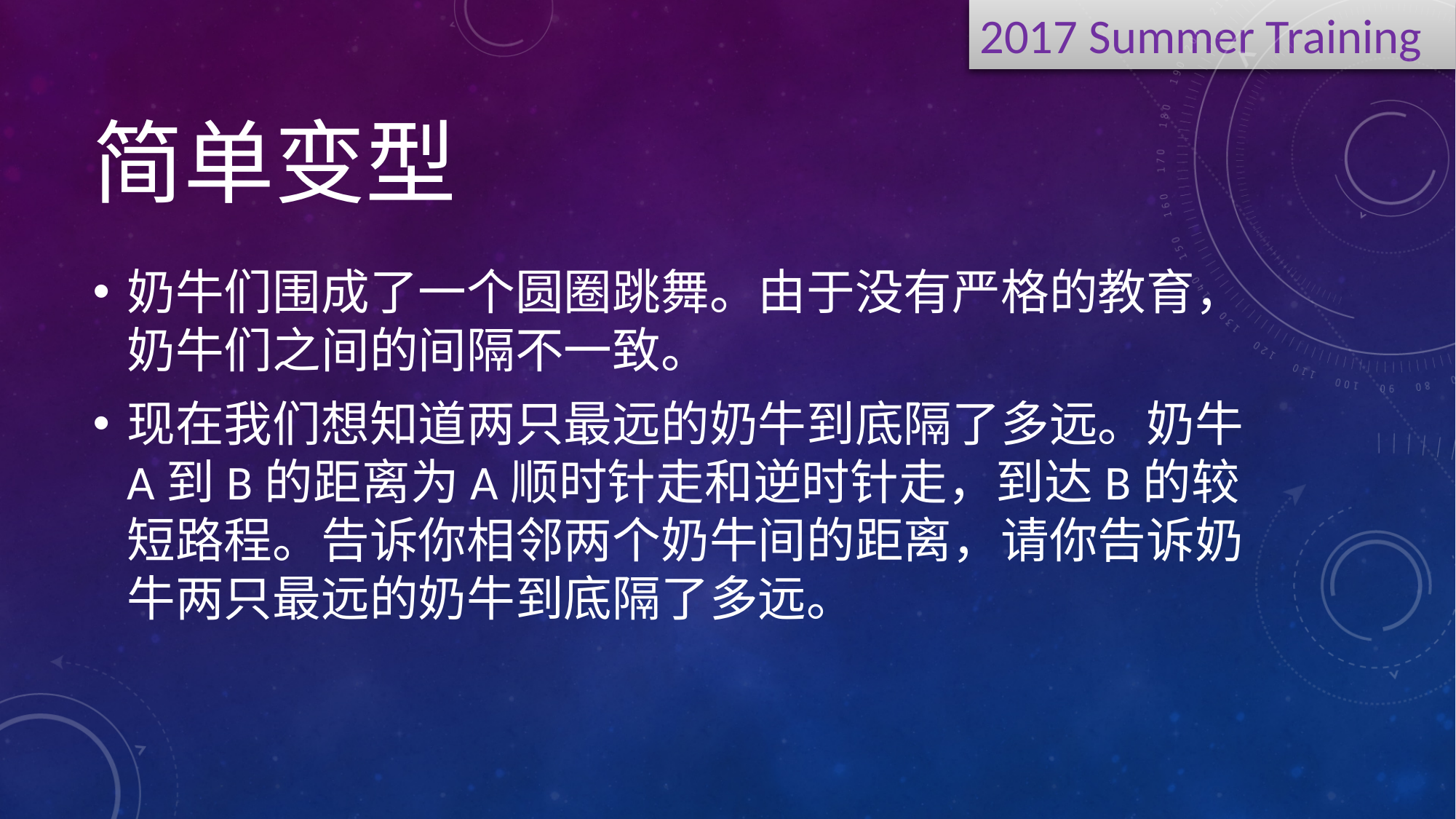

# 简单变型
奶牛们围成了一个圆圈跳舞。由于没有严格的教育，奶牛们之间的间隔不一致。
现在我们想知道两只最远的奶牛到底隔了多远。奶牛A到B的距离为A顺时针走和逆时针走，到达B的较短路程。告诉你相邻两个奶牛间的距离，请你告诉奶牛两只最远的奶牛到底隔了多远。